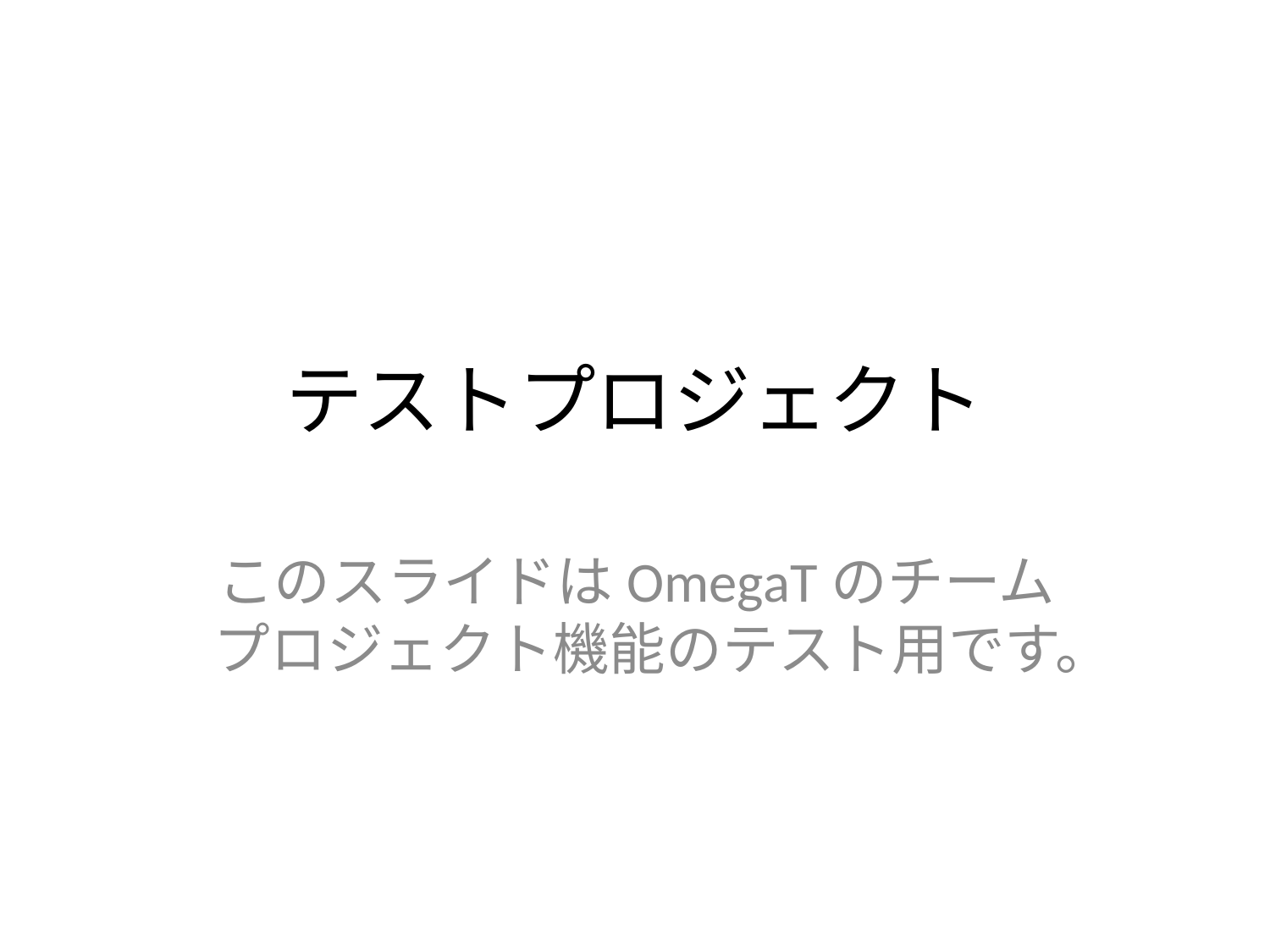

# テストプロジェクト
このスライドはOmegaTのチームプロジェクト機能のテスト用です。